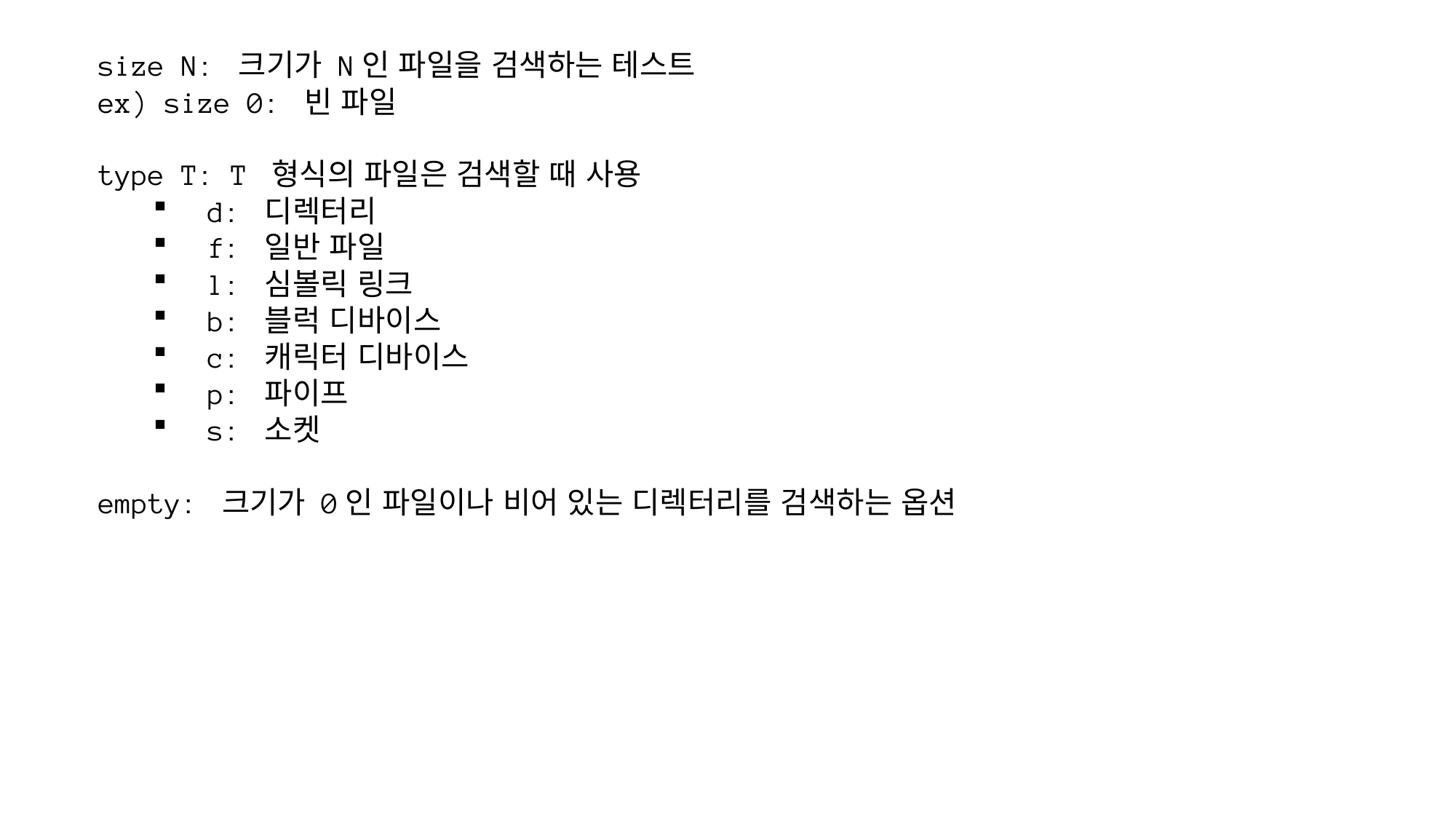

size N: 크기가 N인 파일을 검색하는 테스트
ex) size 0: 빈 파일

type T: T 형식의 파일은 검색할 때 사용
d: 디렉터리
f: 일반 파일
l: 심볼릭 링크
b: 블럭 디바이스
c: 캐릭터 디바이스
p: 파이프
s: 소켓

empty: 크기가 0인 파일이나 비어 있는 디렉터리를 검색하는 옵션